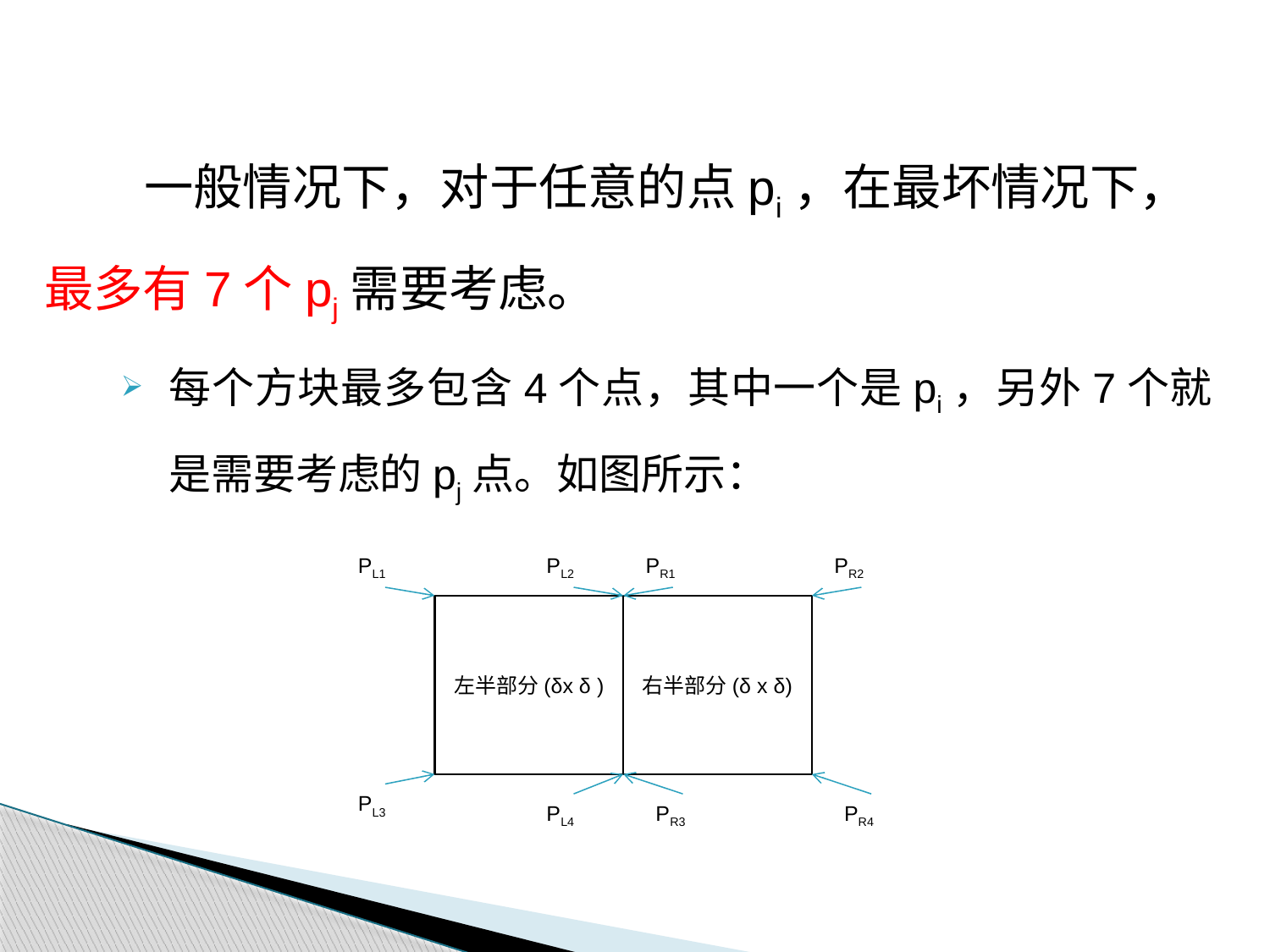

一般情况下，对于任意的点pi，在最坏情况下，最多有7个pj需要考虑。
每个方块最多包含4个点，其中一个是pi，另外7个就是需要考虑的pj点。如图所示：

PL1
PL2
PR1
PR2
左半部分(δx δ )
右半部分(δ x δ)
PL3
PL4
PR3
PR4